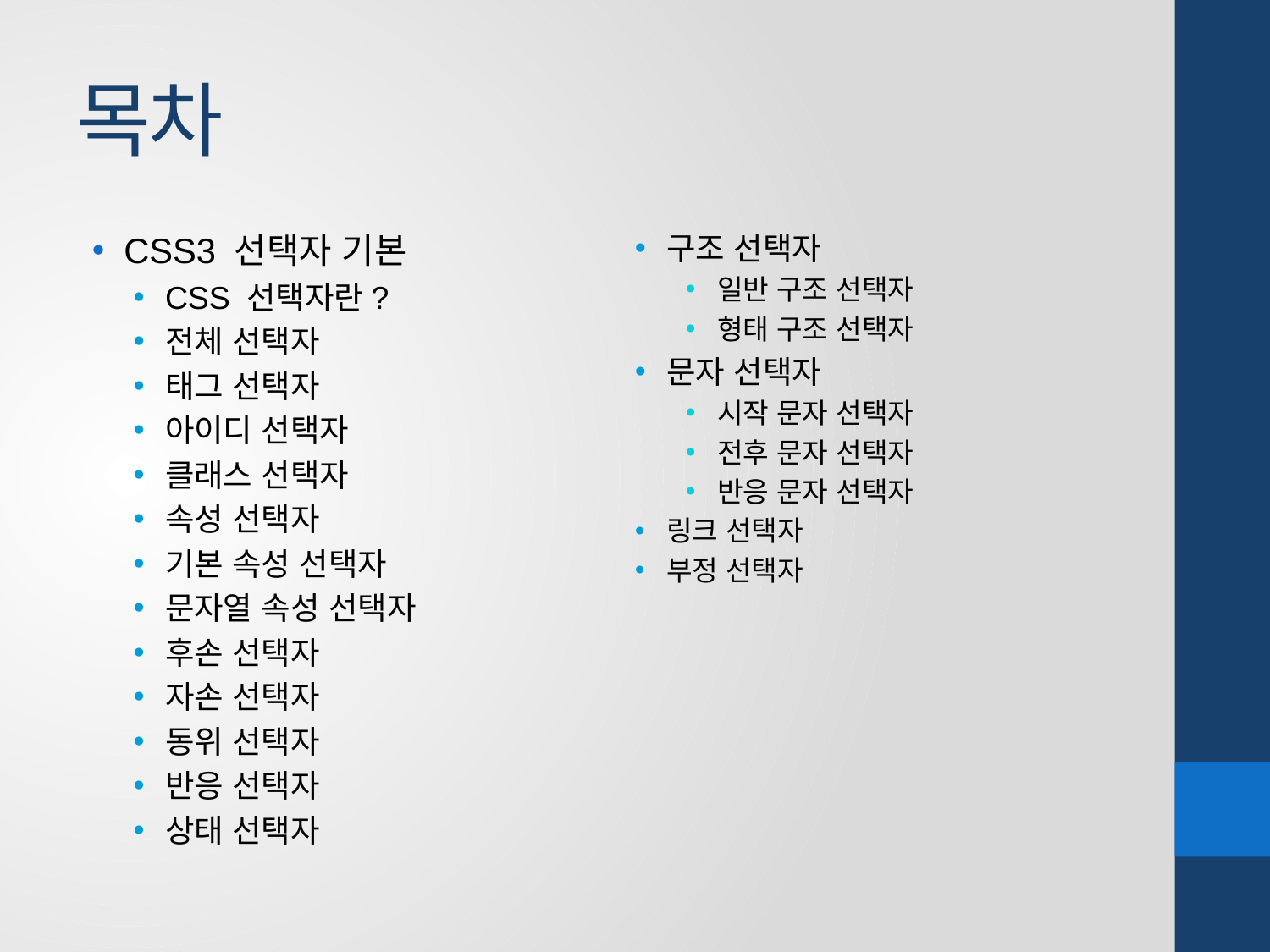

# 목차
CSS3 선택자 기본
CSS 선택자란?
전체 선택자
태그 선택자
아이디 선택자
클래스 선택자
속성 선택자
기본 속성 선택자
문자열 속성 선택자
후손 선택자
자손 선택자
동위 선택자
반응 선택자
상태 선택자
구조 선택자
일반 구조 선택자
형태 구조 선택자
문자 선택자
시작 문자 선택자
전후 문자 선택자
반응 문자 선택자
링크 선택자
부정 선택자